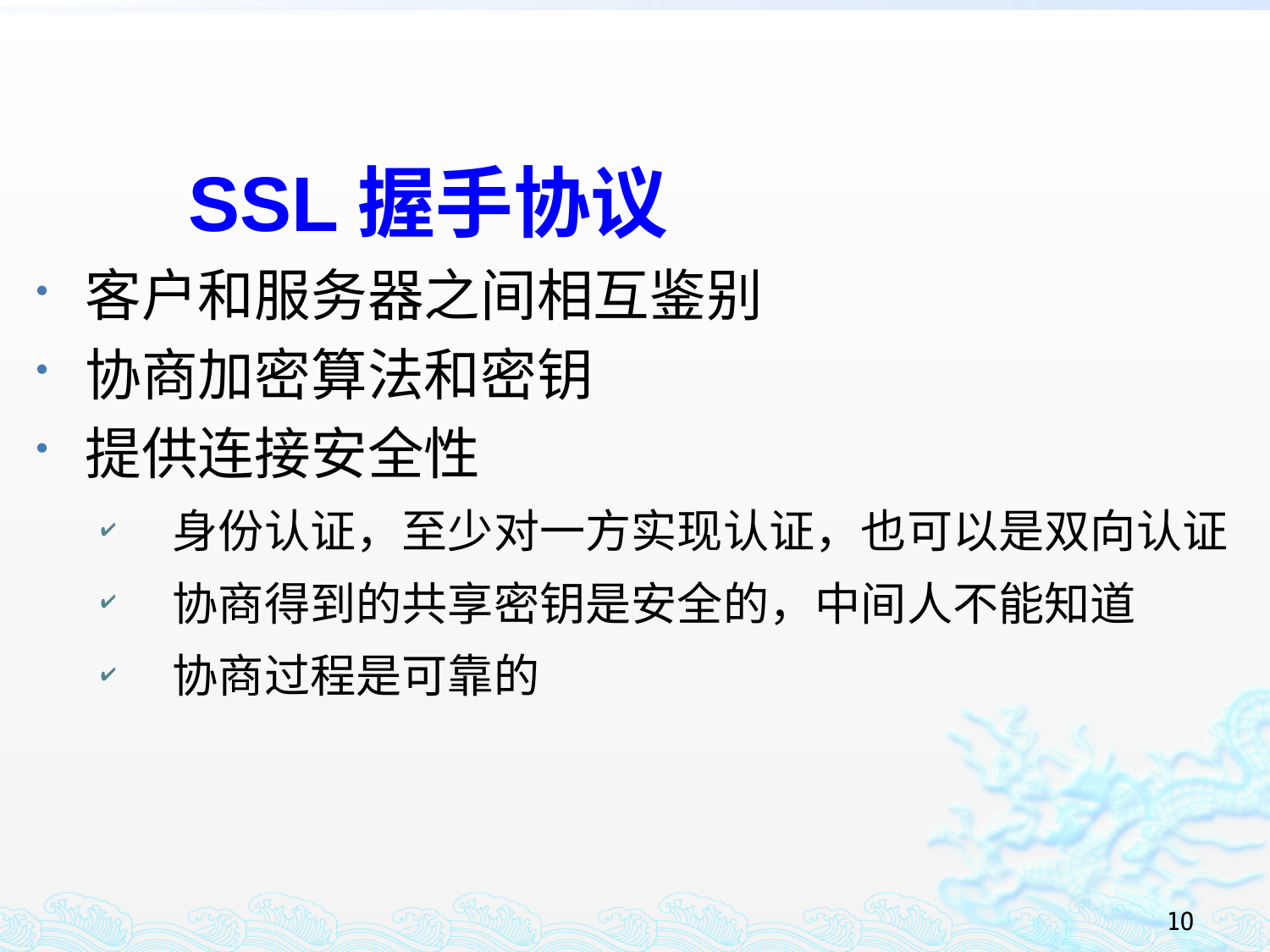

SSL握手协议
客户和服务器之间相互鉴别
协商加密算法和密钥
提供连接安全性
  身份认证，至少对一方实现认证，也可以是双向认证
  协商得到的共享密钥是安全的，中间人不能知道
  协商过程是可靠的
10